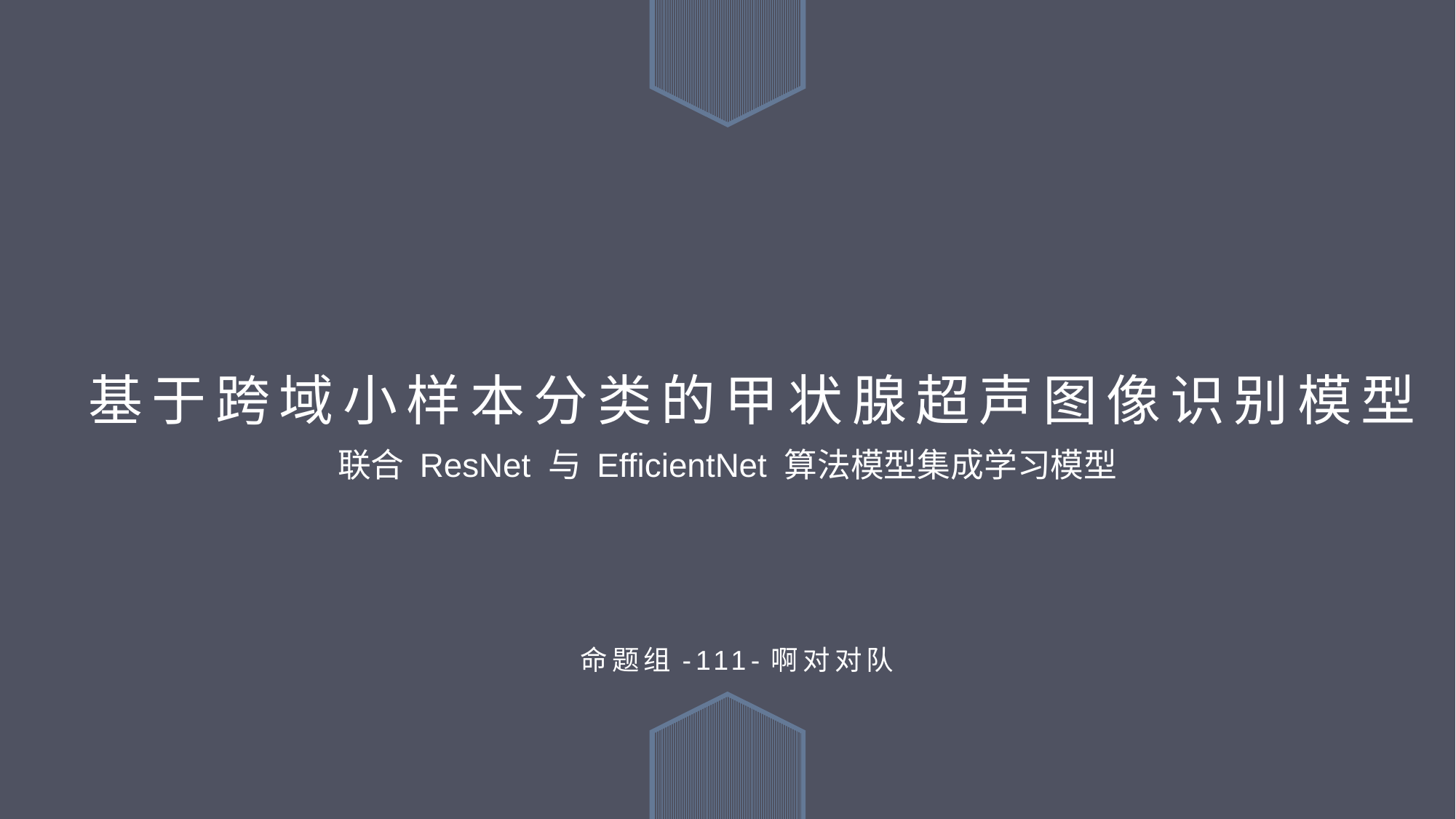

基于跨域小样本分类的甲状腺超声图像识别模型
联合 ResNet 与 EfficientNet 算法模型集成学习模型
命题组-111-啊对对队